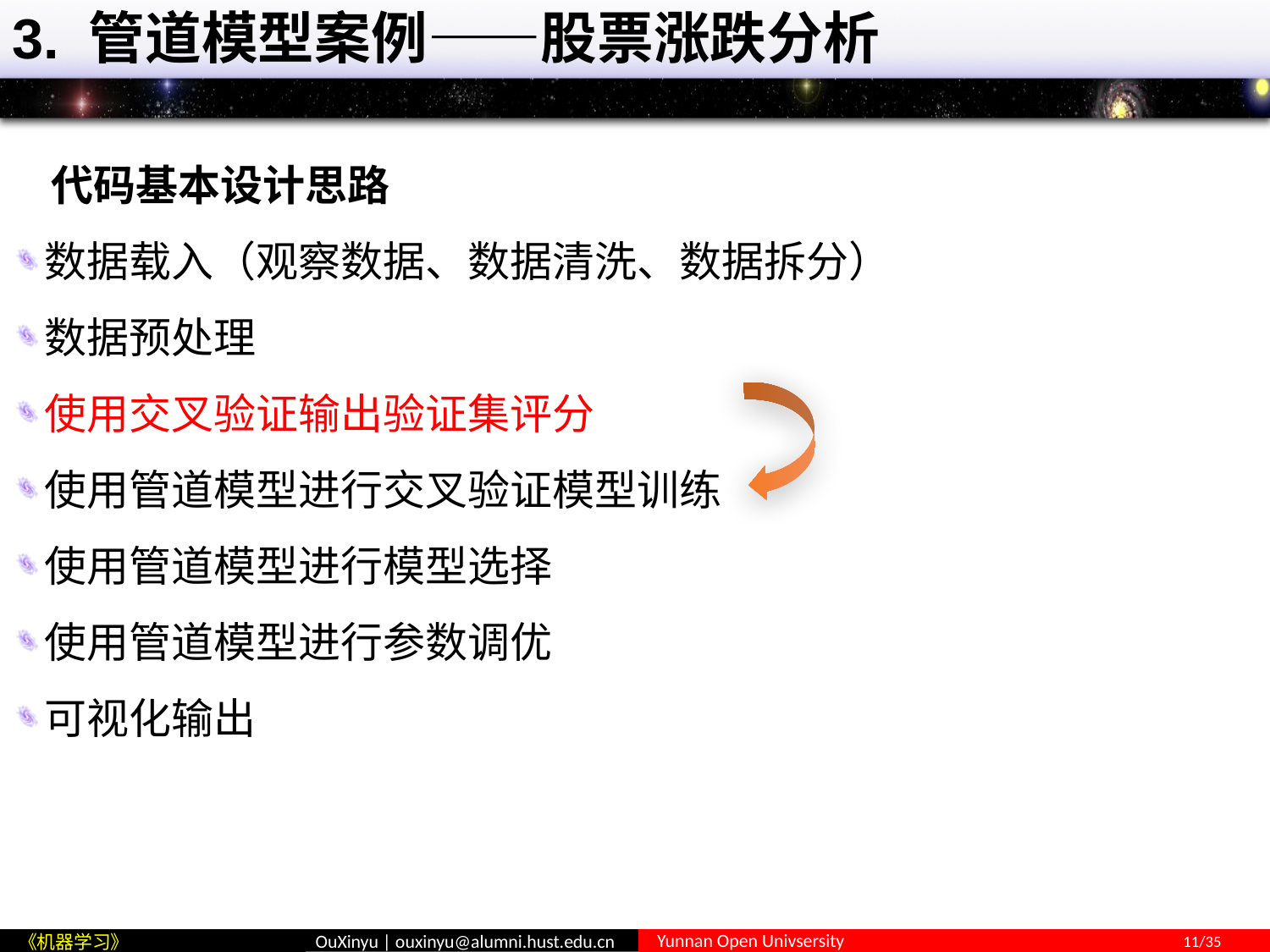

# 3. 管道模型案例——股票涨跌分析
   代码基本设计思路
数据载入（观察数据、数据清洗、数据拆分）
数据预处理
使用交叉验证输出验证集评分
使用管道模型进行交叉验证模型训练
使用管道模型进行模型选择
使用管道模型进行参数调优
可视化输出